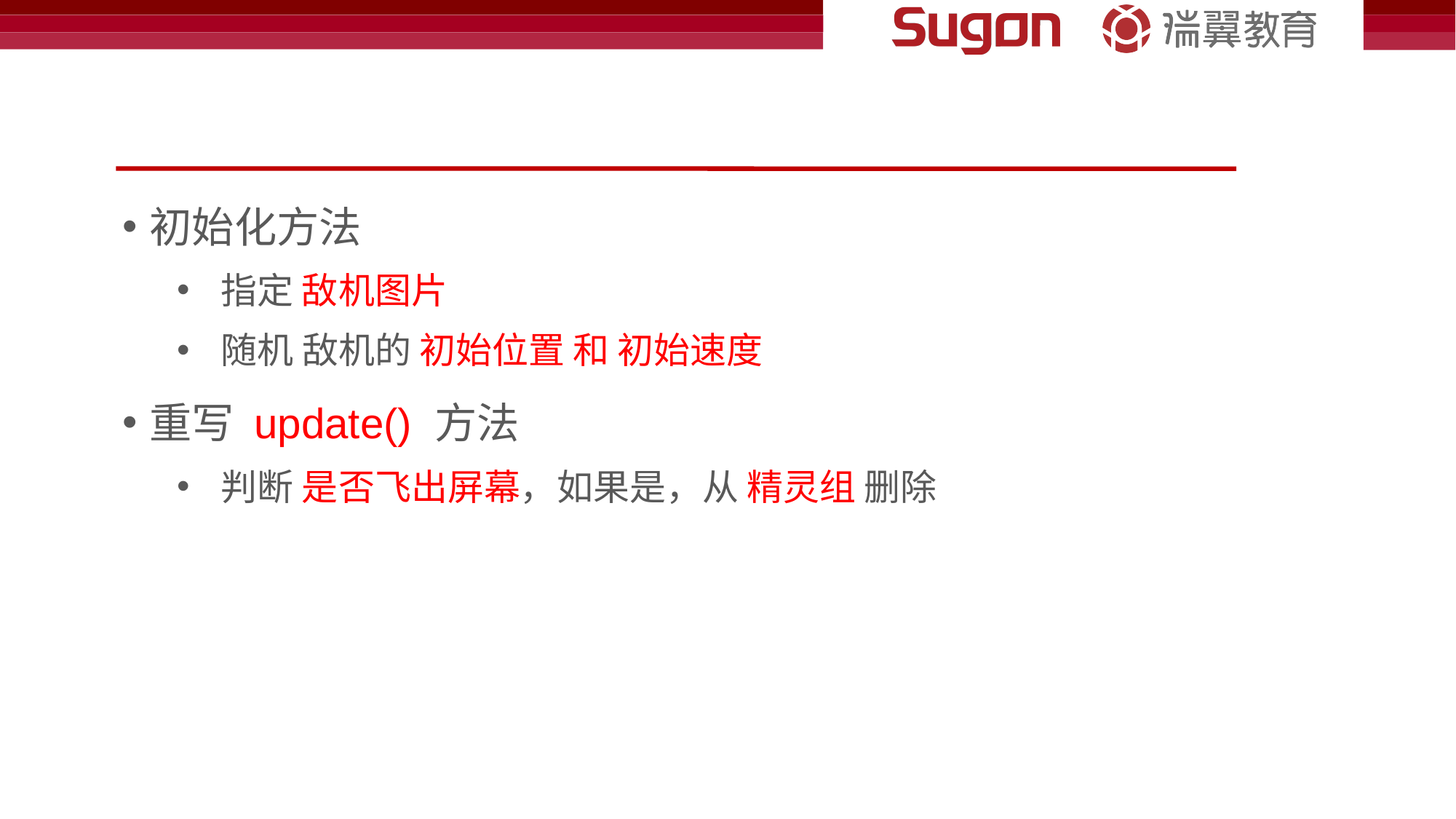

#
初始化方法
 指定 敌机图片
 随机 敌机的 初始位置 和 初始速度
重写 update() 方法
 判断 是否飞出屏幕，如果是，从 精灵组 删除